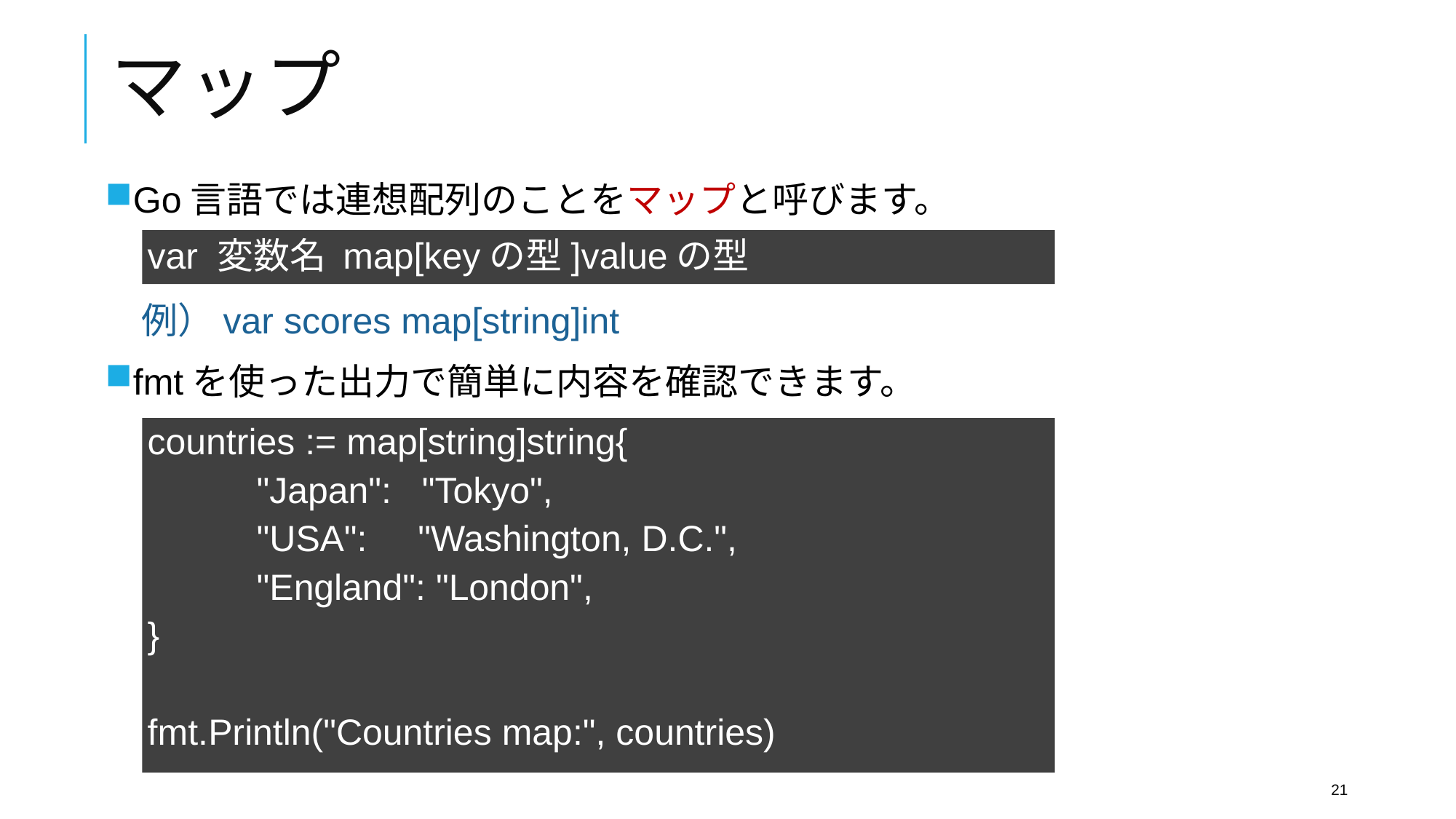

# マップ
Go言語では連想配列のことをマップと呼びます。

　例）var scores map[string]int
fmtを使った出力で簡単に内容を確認できます。

var 変数名 map[keyの型]valueの型
countries := map[string]string{
	"Japan":   "Tokyo",
	"USA":     "Washington, D.C.",
	"England": "London",
}

fmt.Println("Countries map:", countries)
21